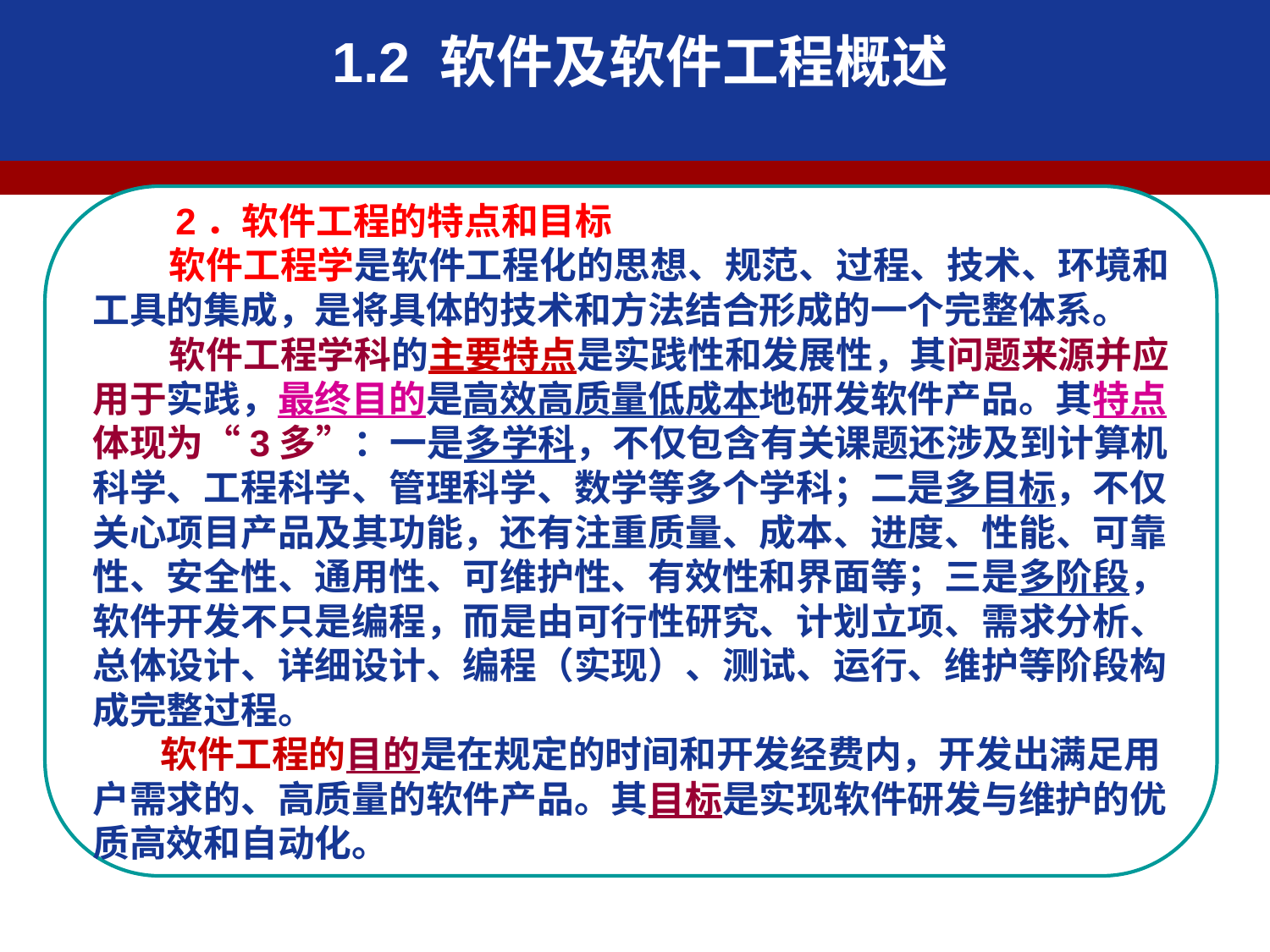

1.2 软件及软件工程概述
        2．软件工程的特点和目标
        软件工程学是软件工程化的思想、规范、过程、技术、环境和工具的集成，是将具体的技术和方法结合形成的一个完整体系。
        软件工程学科的主要特点是实践性和发展性，其问题来源并应用于实践，最终目的是高效高质量低成本地研发软件产品。其特点体现为“3多”：一是多学科，不仅包含有关课题还涉及到计算机科学、工程科学、管理科学、数学等多个学科；二是多目标，不仅关心项目产品及其功能，还有注重质量、成本、进度、性能、可靠性、安全性、通用性、可维护性、有效性和界面等；三是多阶段，软件开发不只是编程，而是由可行性研究、计划立项、需求分析、总体设计、详细设计、编程（实现）、测试、运行、维护等阶段构成完整过程。
       软件工程的目的是在规定的时间和开发经费内，开发出满足用户需求的、高质量的软件产品。其目标是实现软件研发与维护的优质高效和自动化。